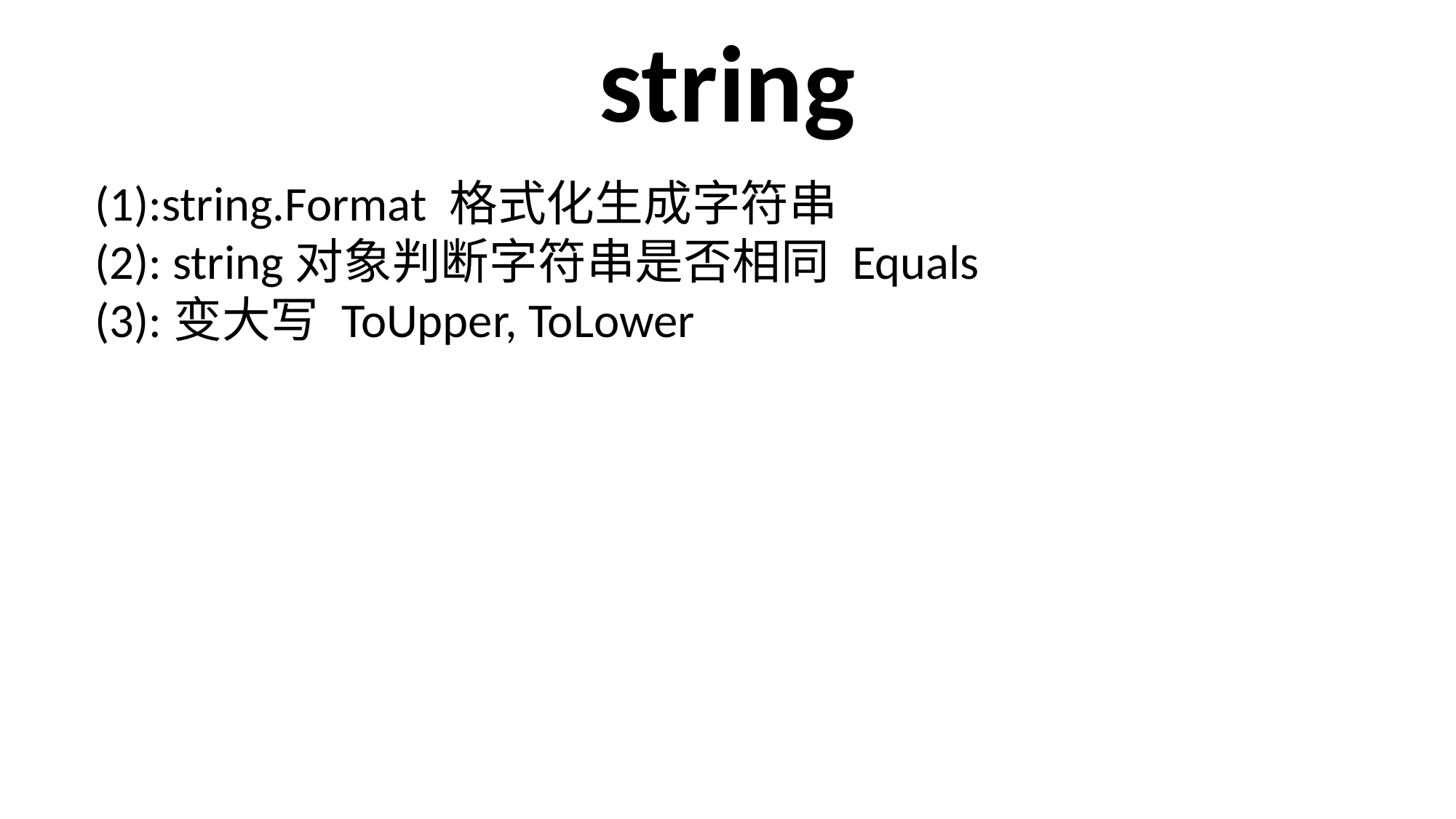

string
(1):string.Format 格式化生成字符串
(2): string对象判断字符串是否相同 Equals
(3):变大写 ToUpper, ToLower
2